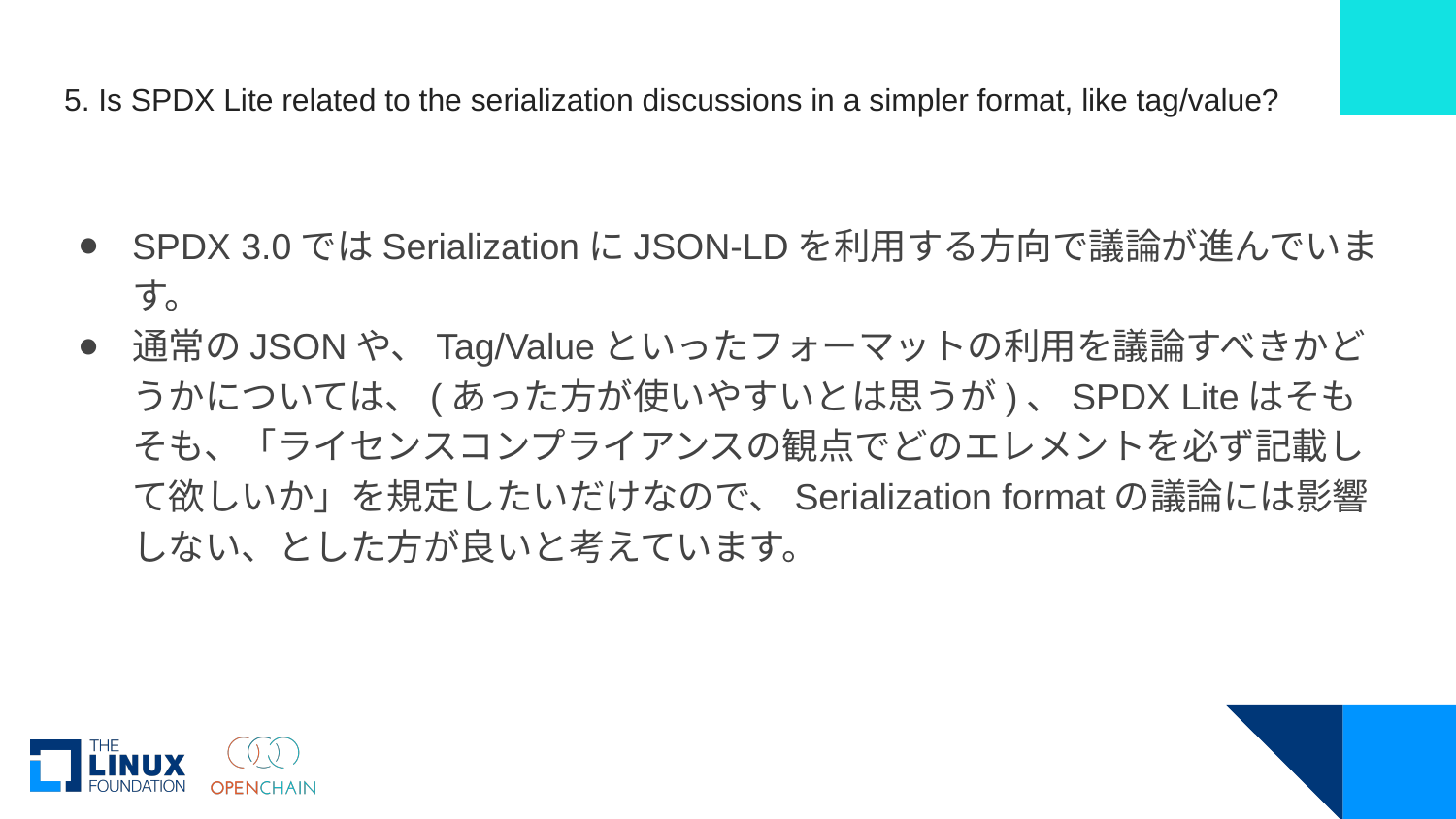

# 5. Is SPDX Lite related to the serialization discussions in a simpler format, like tag/value?
SPDX 3.0ではSerializationにJSON-LDを利用する方向で議論が進んでいます。
通常のJSONや、Tag/Valueといったフォーマットの利用を議論すべきかどうかについては、(あった方が使いやすいとは思うが)、SPDX Liteはそもそも、「ライセンスコンプライアンスの観点でどのエレメントを必ず記載して欲しいか」を規定したいだけなので、Serialization formatの議論には影響しない、とした方が良いと考えています。